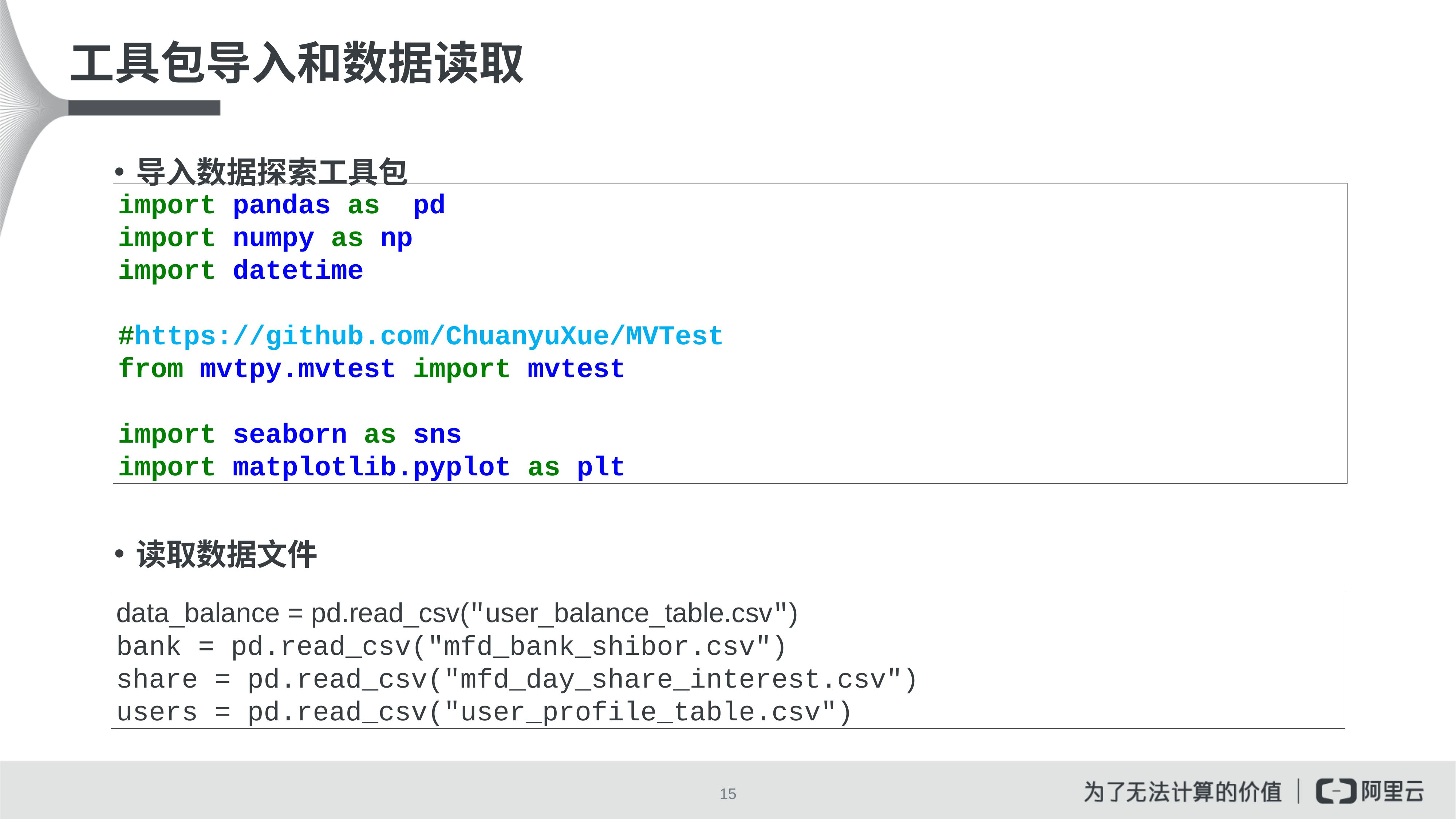

# 工具包导入和数据读取
导入数据探索工具包

读取数据文件

import pandas as  pd
import numpy as np
import datetime

#https://github.com/ChuanyuXue/MVTest
from mvtpy.mvtest import mvtest

import seaborn as sns
import matplotlib.pyplot as plt
data_balance = pd.read_csv("user_balance_table.csv")
bank = pd.read_csv("mfd_bank_shibor.csv")
share = pd.read_csv("mfd_day_share_interest.csv")
users = pd.read_csv("user_profile_table.csv")